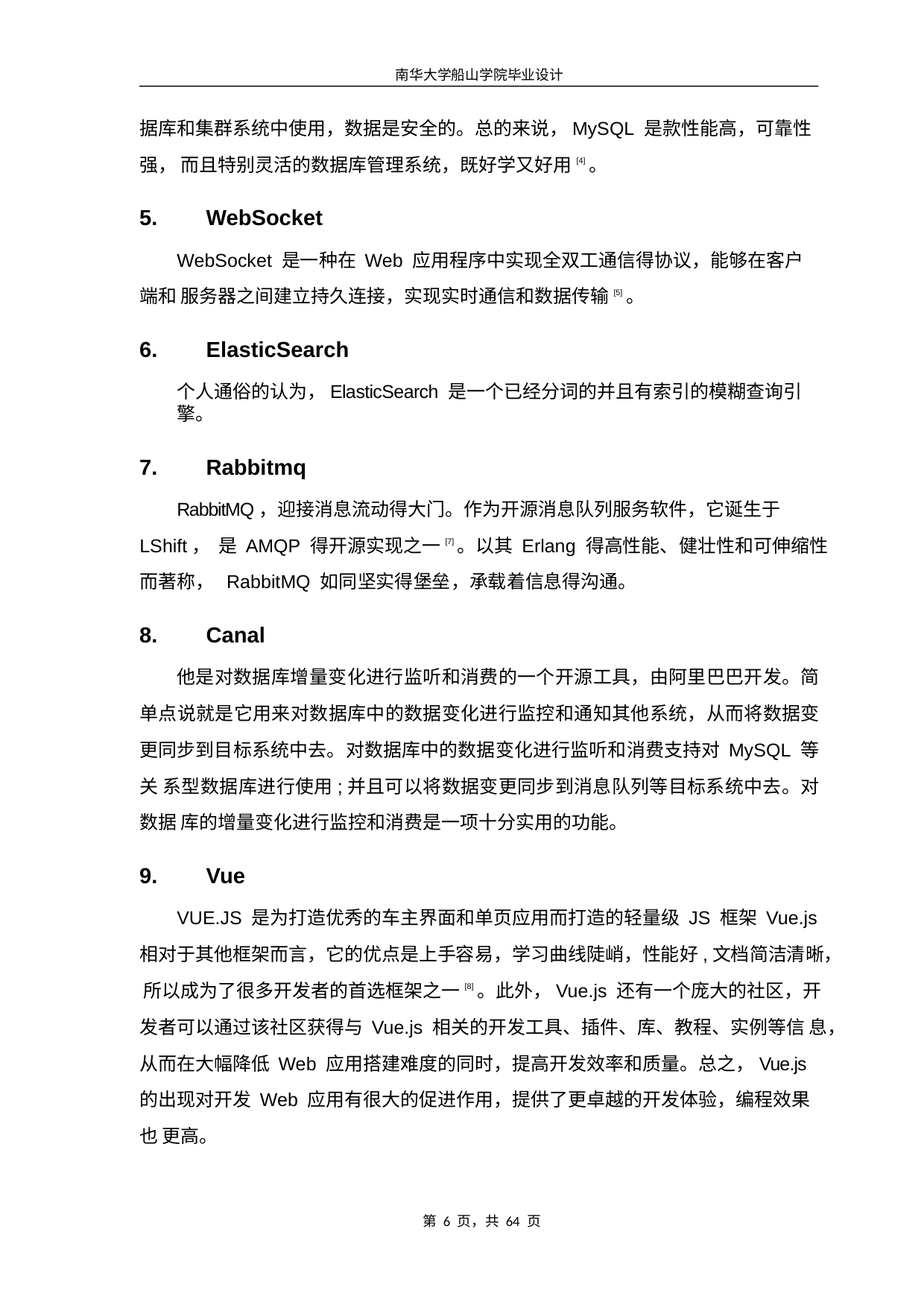

南华大学船山学院毕业设计

据库和集群系统中使用，数据是安全的。总的来说，MySQL 是款性能高，可靠性强， 而且特别灵活的数据库管理系统，既好学又好用[4]。

WebSocket
WebSocket 是一种在 Web 应用程序中实现全双工通信得协议，能够在客户端和 服务器之间建立持久连接，实现实时通信和数据传输[5]。

ElasticSearch
个人通俗的认为，ElasticSearch 是一个已经分词的并且有索引的模糊查询引擎。

Rabbitmq
RabbitMQ，迎接消息流动得大门。作为开源消息队列服务软件，它诞生于 LShift，  是 AMQP 得开源实现之一[7]。以其 Erlang 得高性能、健壮性和可伸缩性而著称，  RabbitMQ 如同坚实得堡垒，承载着信息得沟通。

Canal
他是对数据库增量变化进行监听和消费的一个开源工具，由阿里巴巴开发。简 单点说就是它用来对数据库中的数据变化进行监控和通知其他系统，从而将数据变 更同步到目标系统中去。对数据库中的数据变化进行监听和消费支持对 MySQL 等关 系型数据库进行使用;并且可以将数据变更同步到消息队列等目标系统中去。对数据 库的增量变化进行监控和消费是一项十分实用的功能。

Vue
VUE.JS 是为打造优秀的车主界面和单页应用而打造的轻量级 JS 框架 Vue.js  相对于其他框架而言，它的优点是上手容易，学习曲线陡峭，性能好,文档简洁清晰， 所以成为了很多开发者的首选框架之一[8]。此外，Vue.js 还有一个庞大的社区，开 发者可以通过该社区获得与 Vue.js 相关的开发工具、插件、库、教程、实例等信 息，从而在大幅降低 Web 应用搭建难度的同时，提高开发效率和质量。总之，Vue.js  的出现对开发 Web 应用有很大的促进作用，提供了更卓越的开发体验，编程效果也 更高。

第 6 页，共 64 页